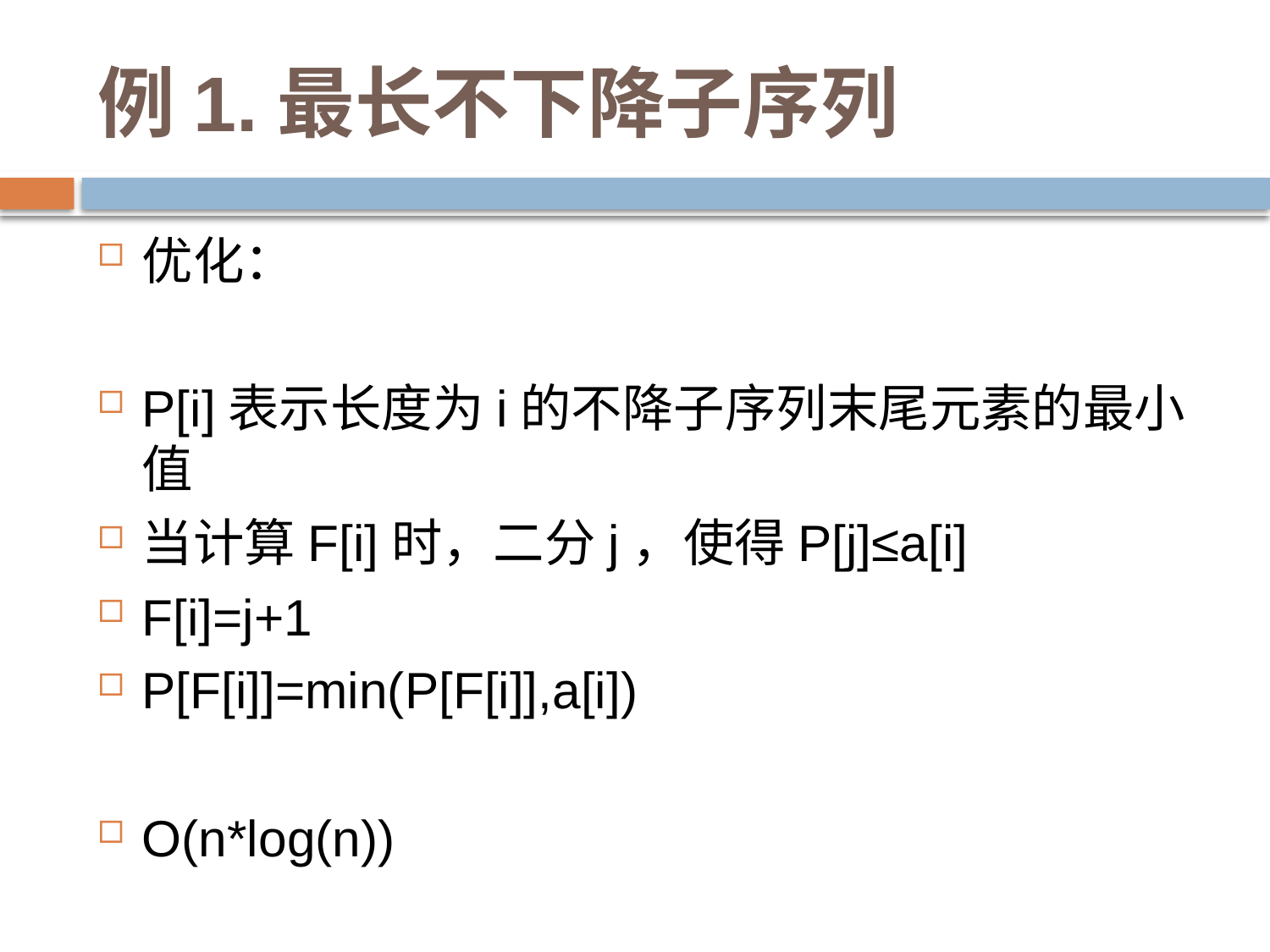

# 例1.最长不下降子序列
优化：

P[i]表示长度为i的不降子序列末尾元素的最小值
当计算F[i]时，二分j，使得P[j]≤a[i]
F[i]=j+1
P[F[i]]=min(P[F[i]],a[i])

O(n*log(n))